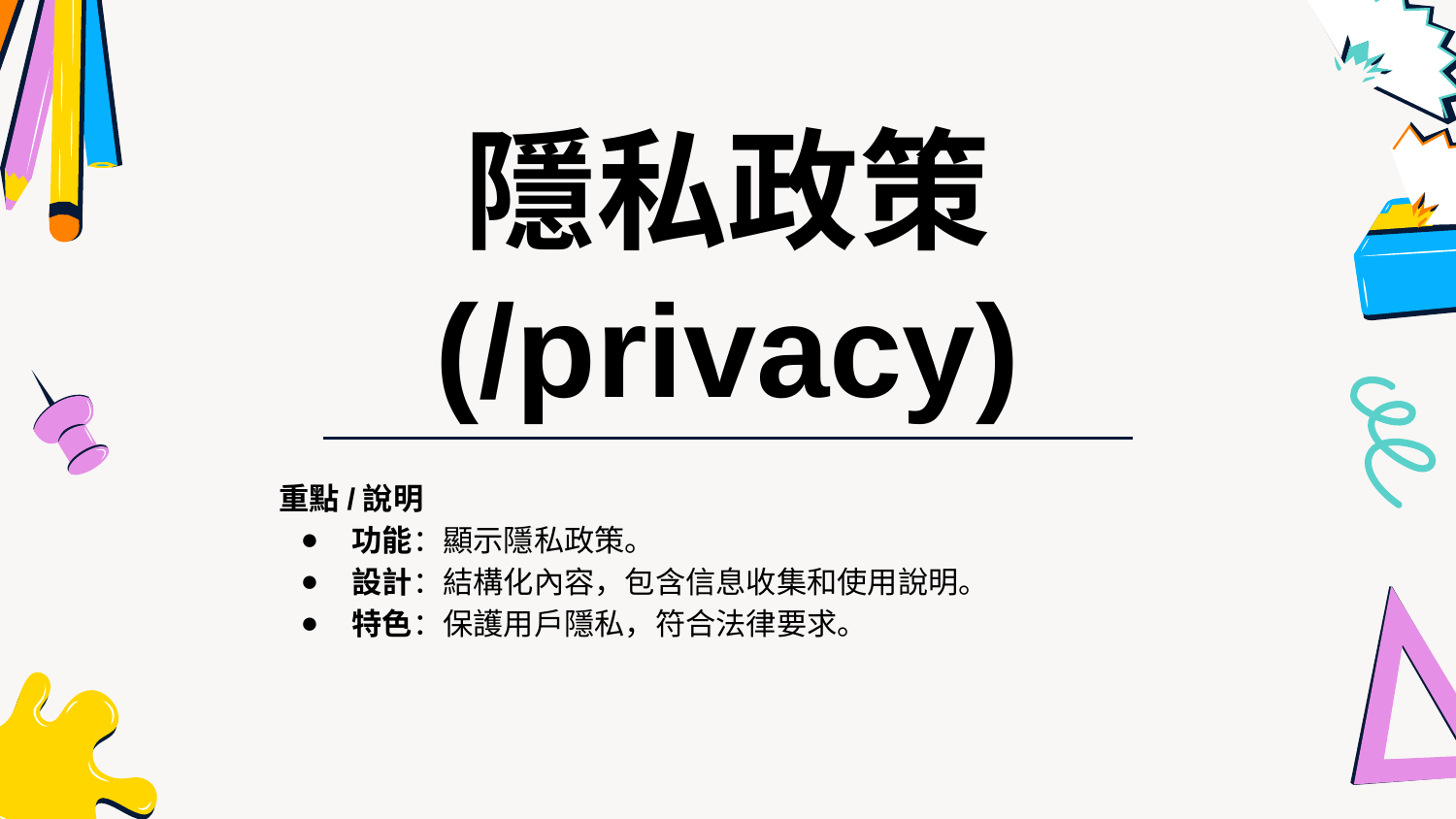

隱私政策 (/privacy)
重點/說明
功能：顯示隱私政策。
設計：結構化內容，包含信息收集和使用說明。
特色：保護用戶隱私，符合法律要求。